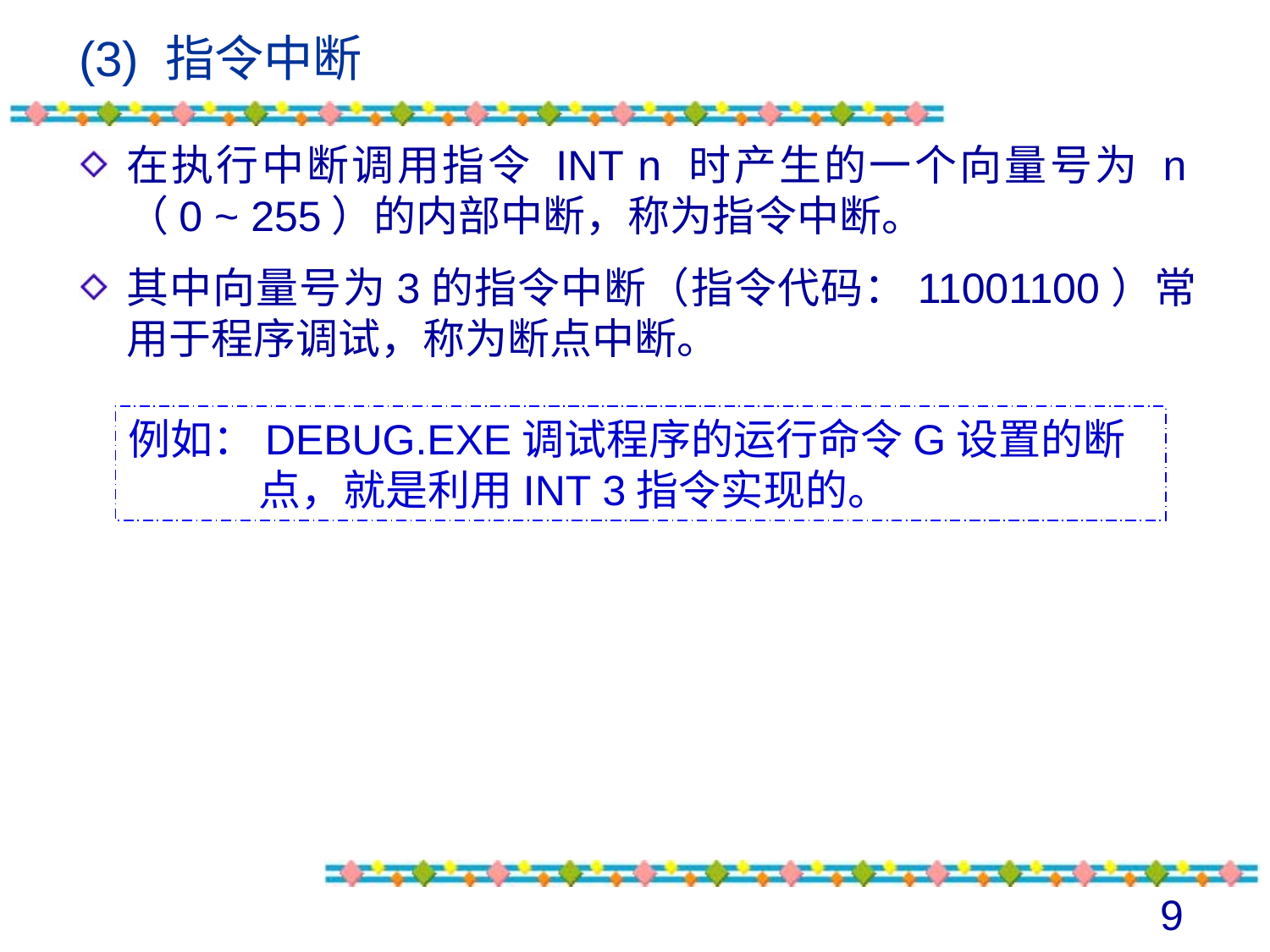

# (3) 指令中断
在执行中断调用指令 INT n 时产生的一个向量号为 n（0 ~ 255）的内部中断，称为指令中断。
其中向量号为3的指令中断（指令代码：11001100）常用于程序调试，称为断点中断。
例如：DEBUG.EXE调试程序的运行命令G设置的断点，就是利用INT 3指令实现的。